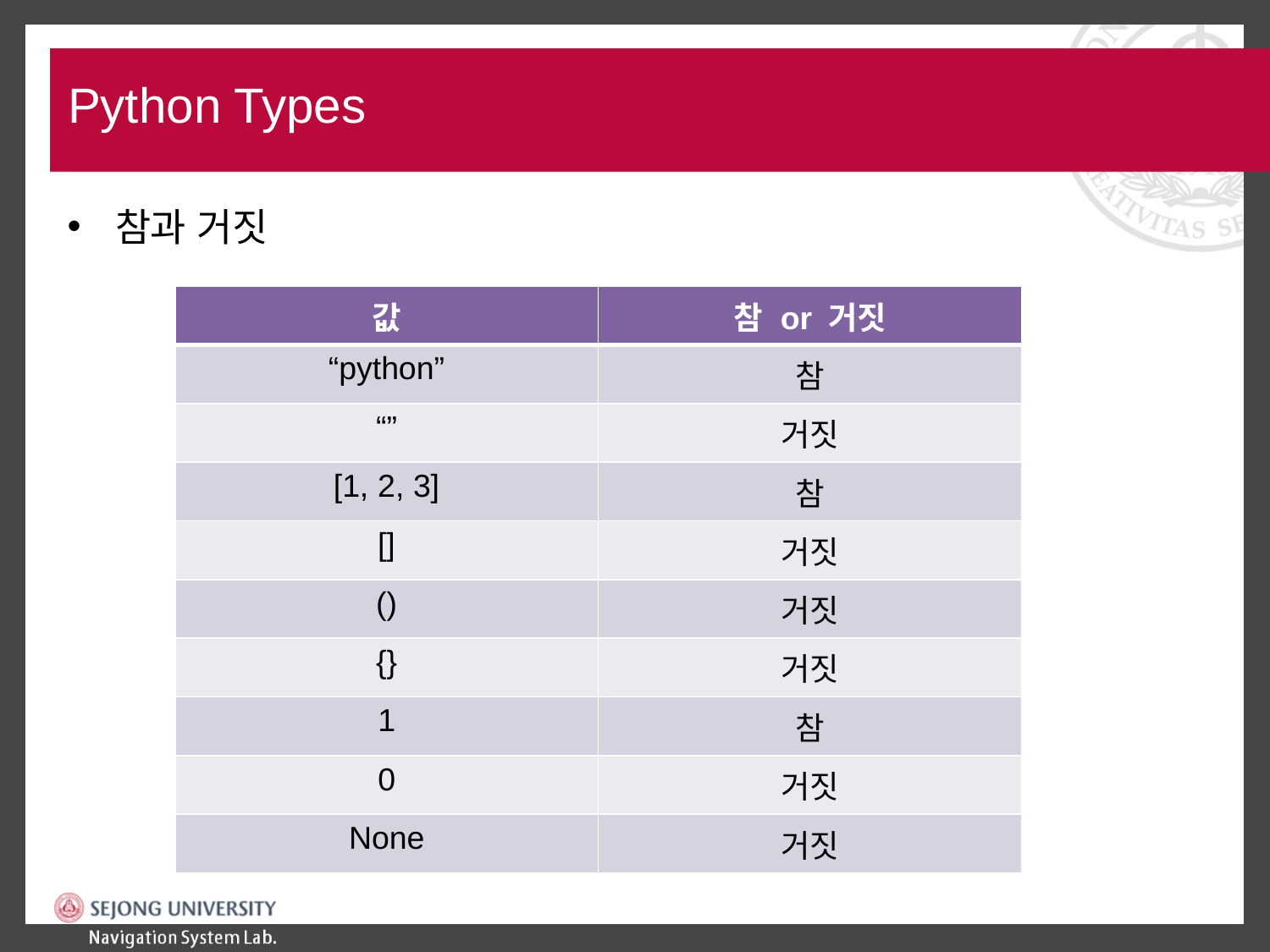

# Python Types
참과 거짓

| 값 | 참 or 거짓 |
| --- | --- |
| “python” | 참 |
| “” | 거짓 |
| [1, 2, 3] | 참 |
| [] | 거짓 |
| () | 거짓 |
| {} | 거짓 |
| 1 | 참 |
| 0 | 거짓 |
| None | 거짓 |